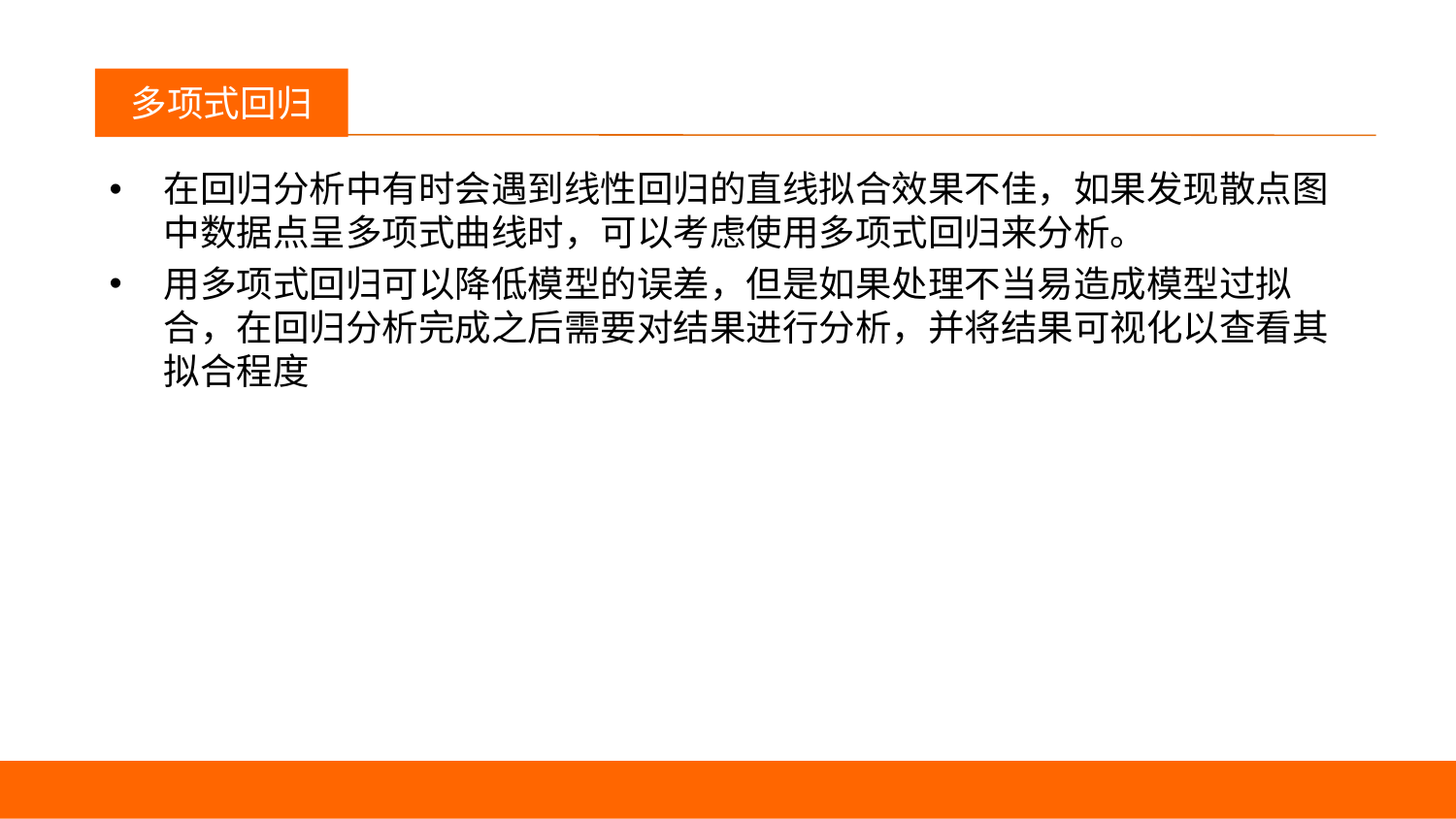

议程
多项式回归

在回归分析中有时会遇到线性回归的直线拟合效果不佳，如果发现散点图中数据点呈多项式曲线时，可以考虑使用多项式回归来分析。
用多项式回归可以降低模型的误差，但是如果处理不当易造成模型过拟合，在回归分析完成之后需要对结果进行分析，并将结果可视化以查看其拟合程度